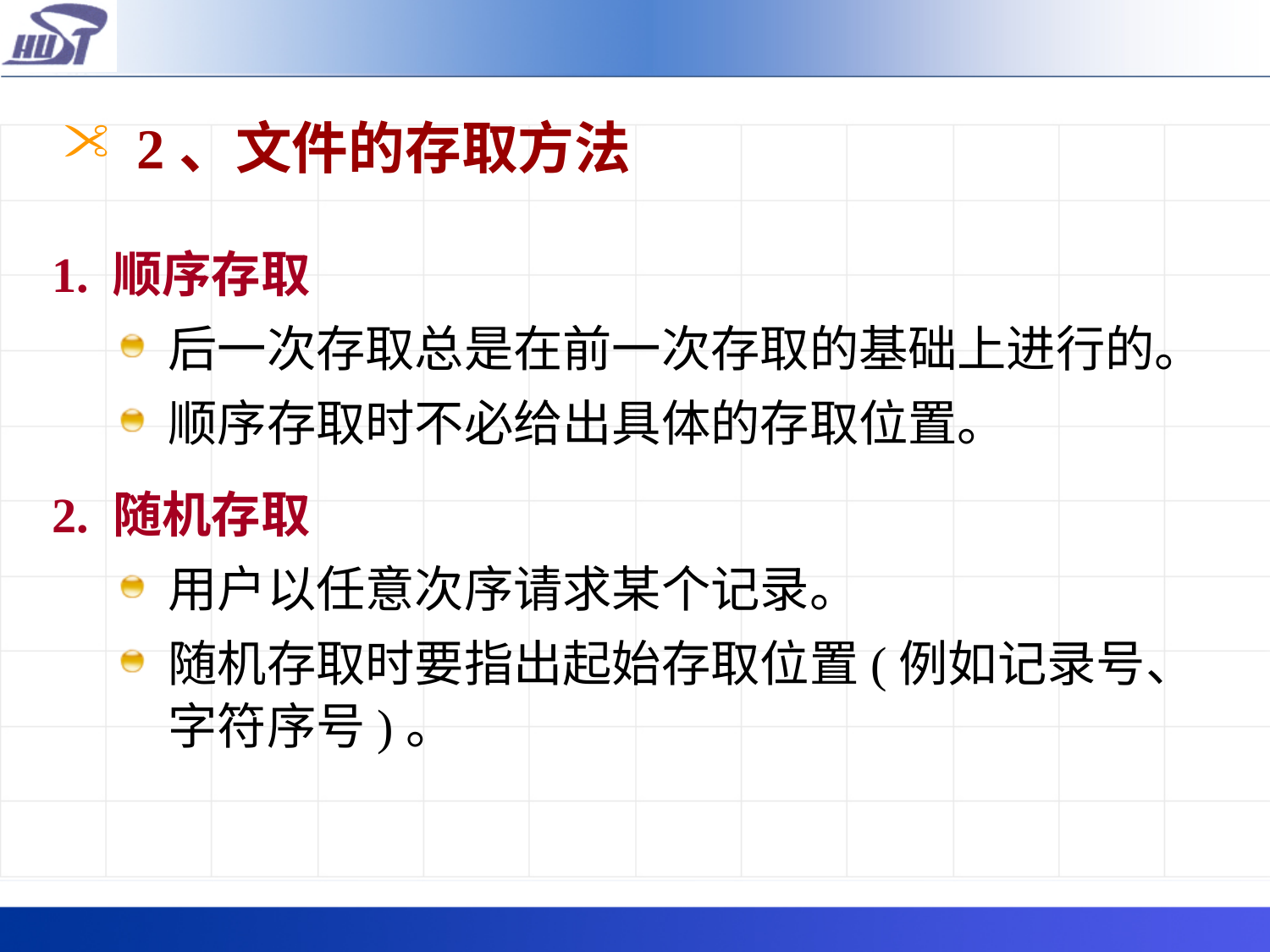

# 2、文件的存取方法
1. 顺序存取
后一次存取总是在前一次存取的基础上进行的。
顺序存取时不必给出具体的存取位置。
2. 随机存取
用户以任意次序请求某个记录。
随机存取时要指出起始存取位置(例如记录号、字符序号)。
21